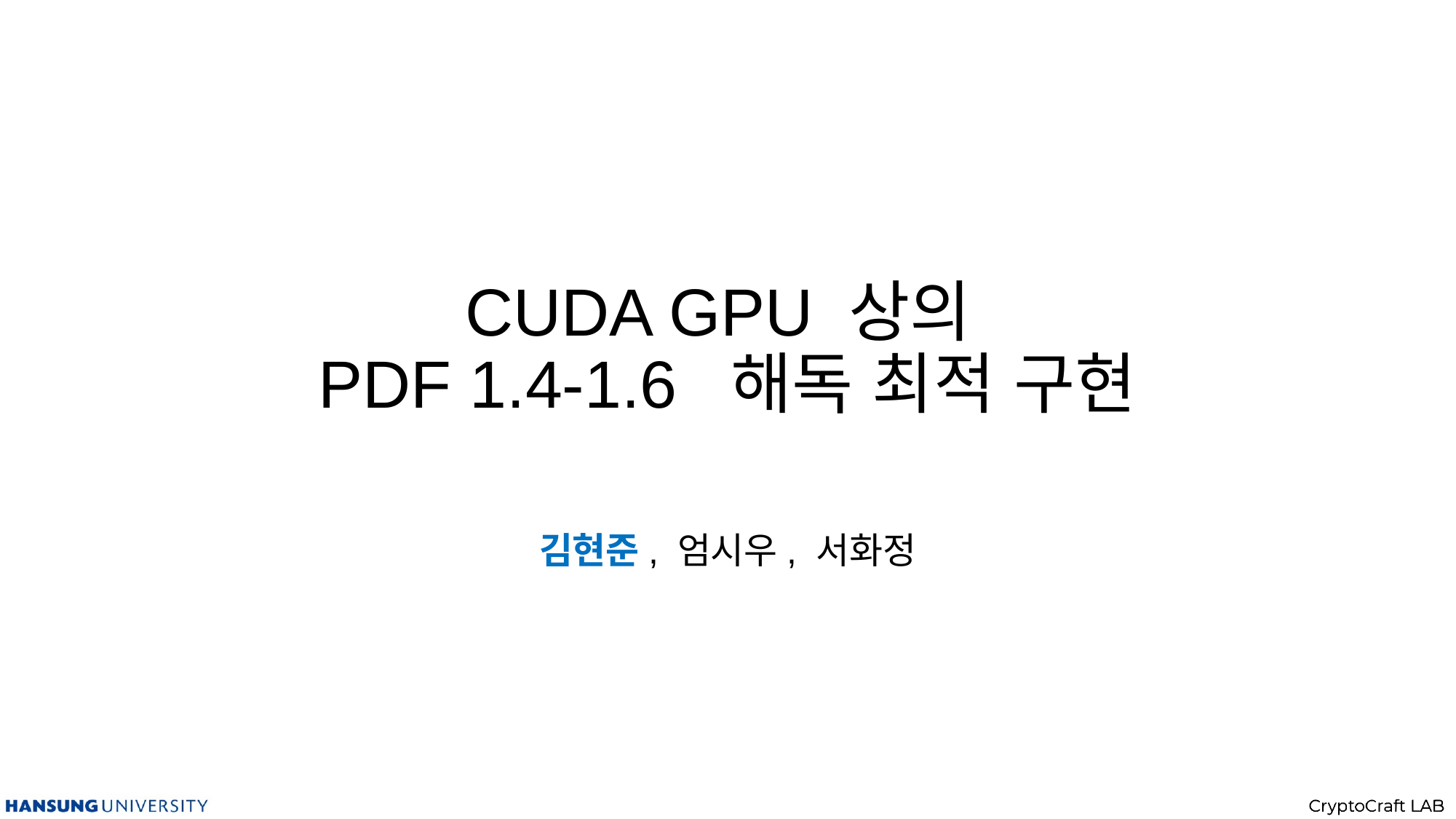

# CUDA GPU 상의 PDF 1.4-1.6  해독 최적 구현
김현준, 엄시우, 서화정